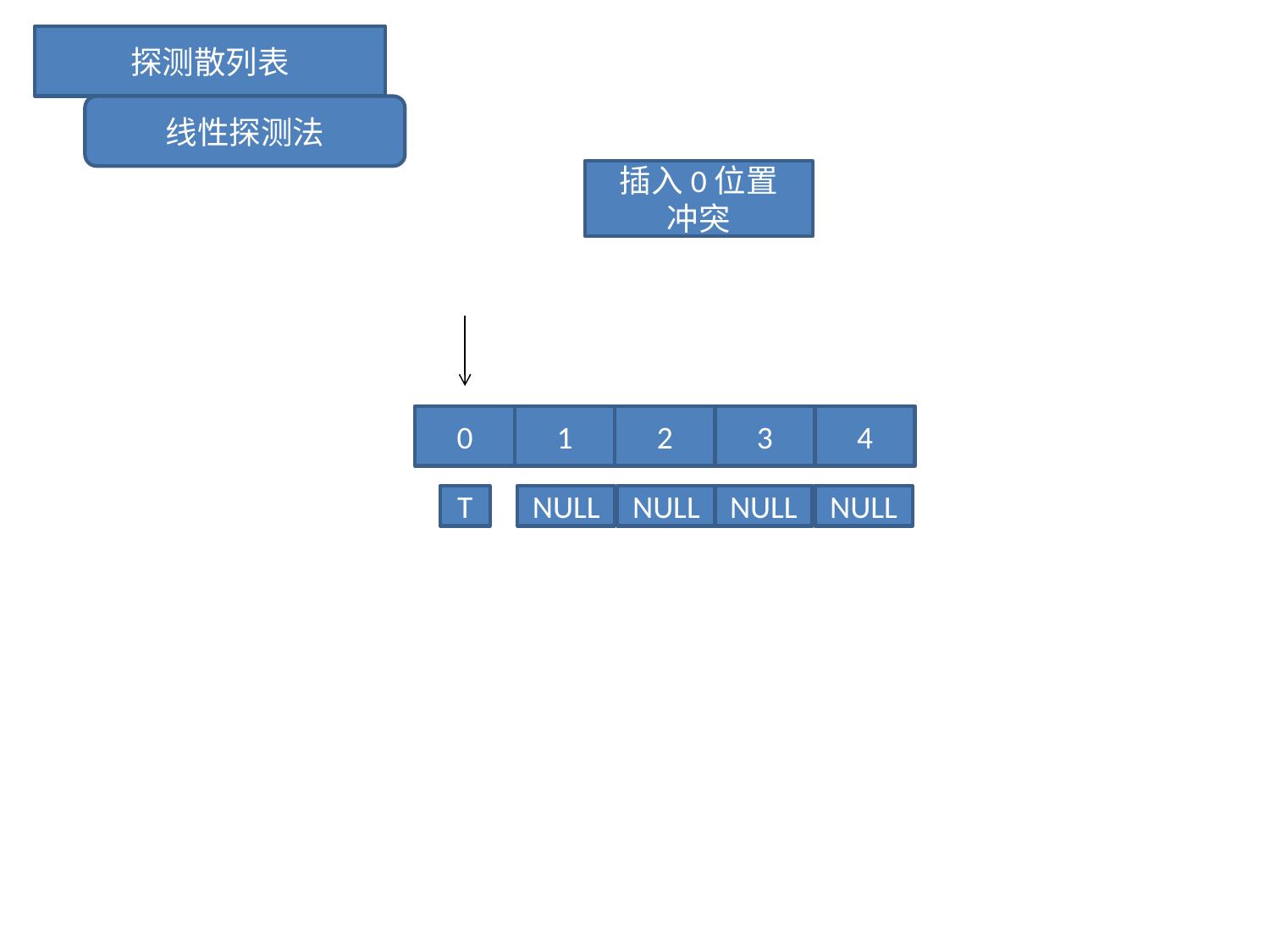

探测散列表
线性探测法
插入0位置
冲突
0
1
2
3
4
T
NULL
NULL
NULL
NULL